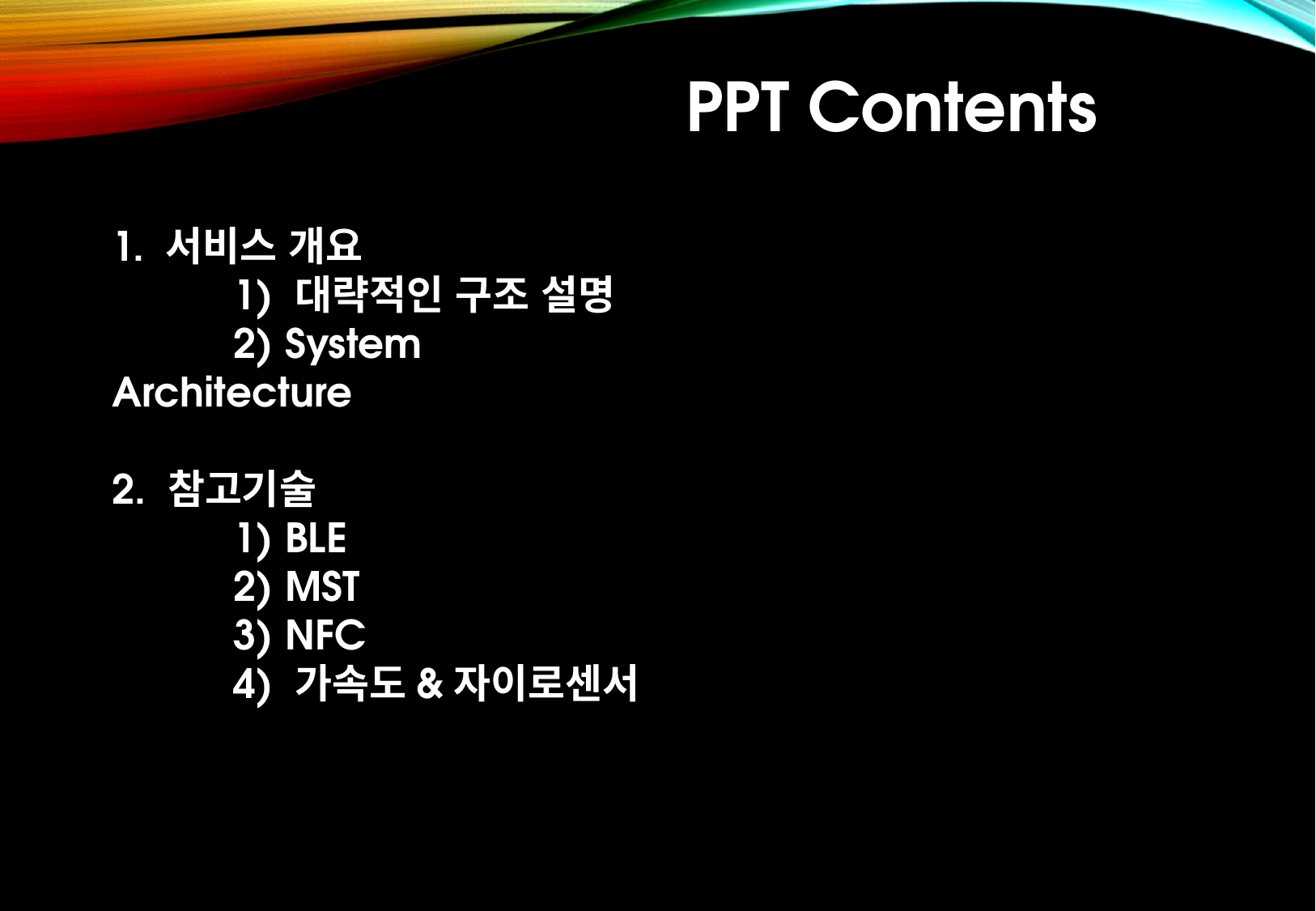

PPT Contents
1. 서비스 개요
	1) 대략적인 구조 설명
	2) System Architecture

2. 참고기술
	1) BLE
	2) MST
	3) NFC
	4) 가속도&자이로센서